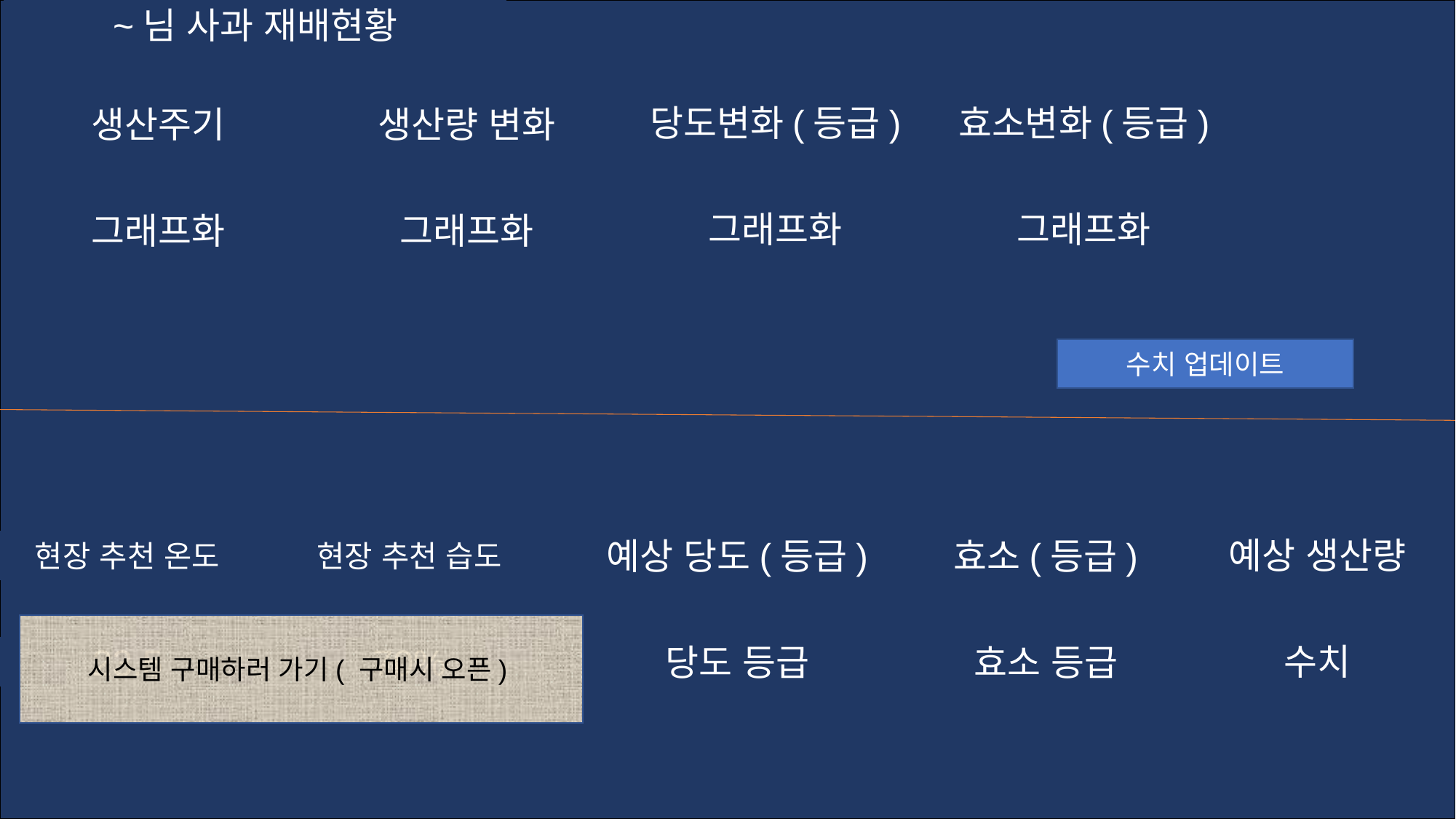

~님 사과 재배현황
당도변화(등급)
효소변화(등급)
생산주기
생산량 변화
그래프화
그래프화
그래프화
그래프화
수치 업데이트
예상 생산량
현장 추천 온도
현장 추천 습도
예상 당도(등급)
효소(등급)
시스템 구매하러 가기( 구매시 오픈)
수치
23.5
70%
당도 등급
효소 등급